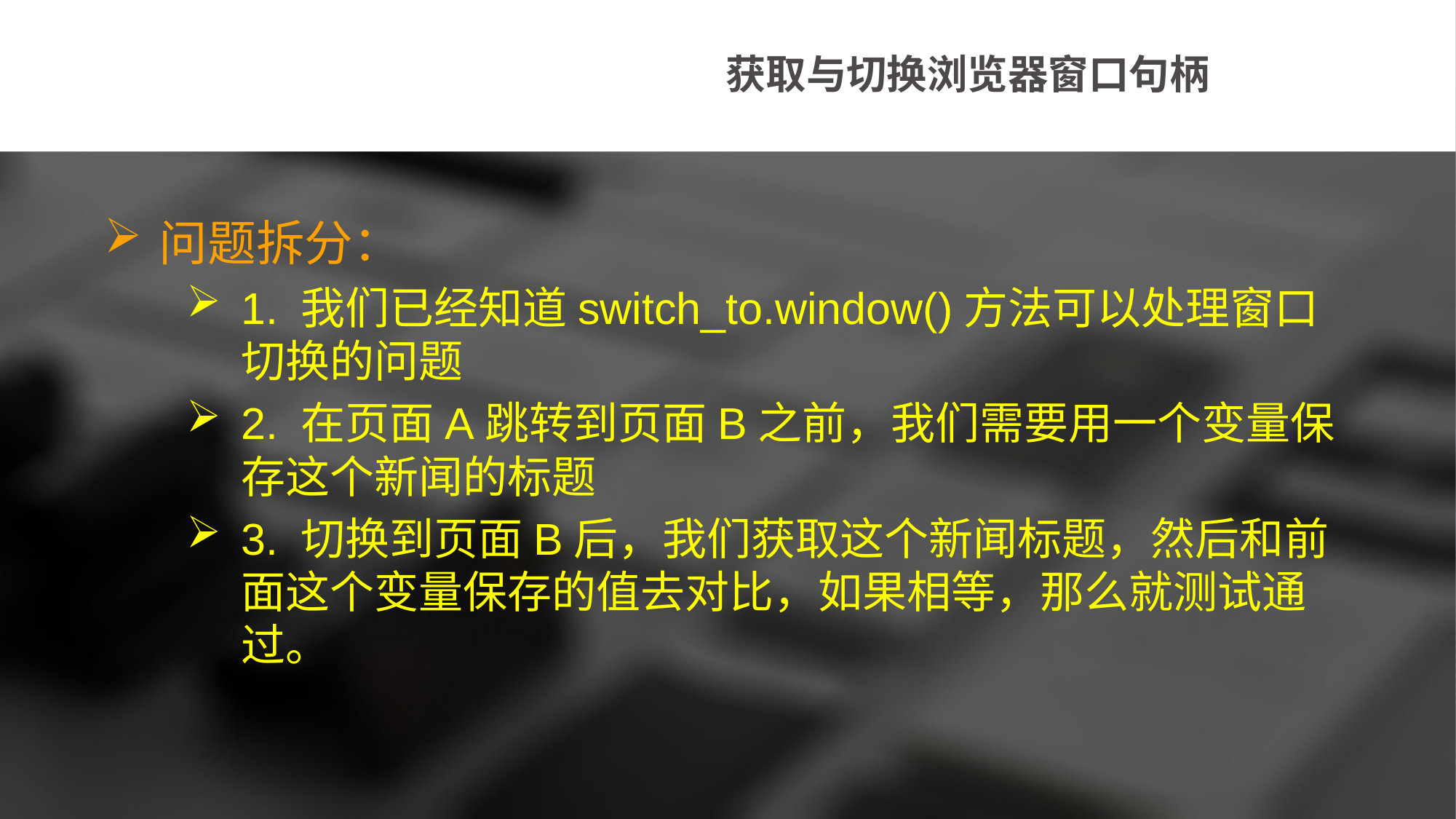

获取与切换浏览器窗口句柄
问题拆分：
1. 我们已经知道switch_to.window()方法可以处理窗口切换的问题
2. 在页面A跳转到页面B之前，我们需要用一个变量保存这个新闻的标题
3. 切换到页面B后，我们获取这个新闻标题，然后和前面这个变量保存的值去对比，如果相等，那么就测试通过。